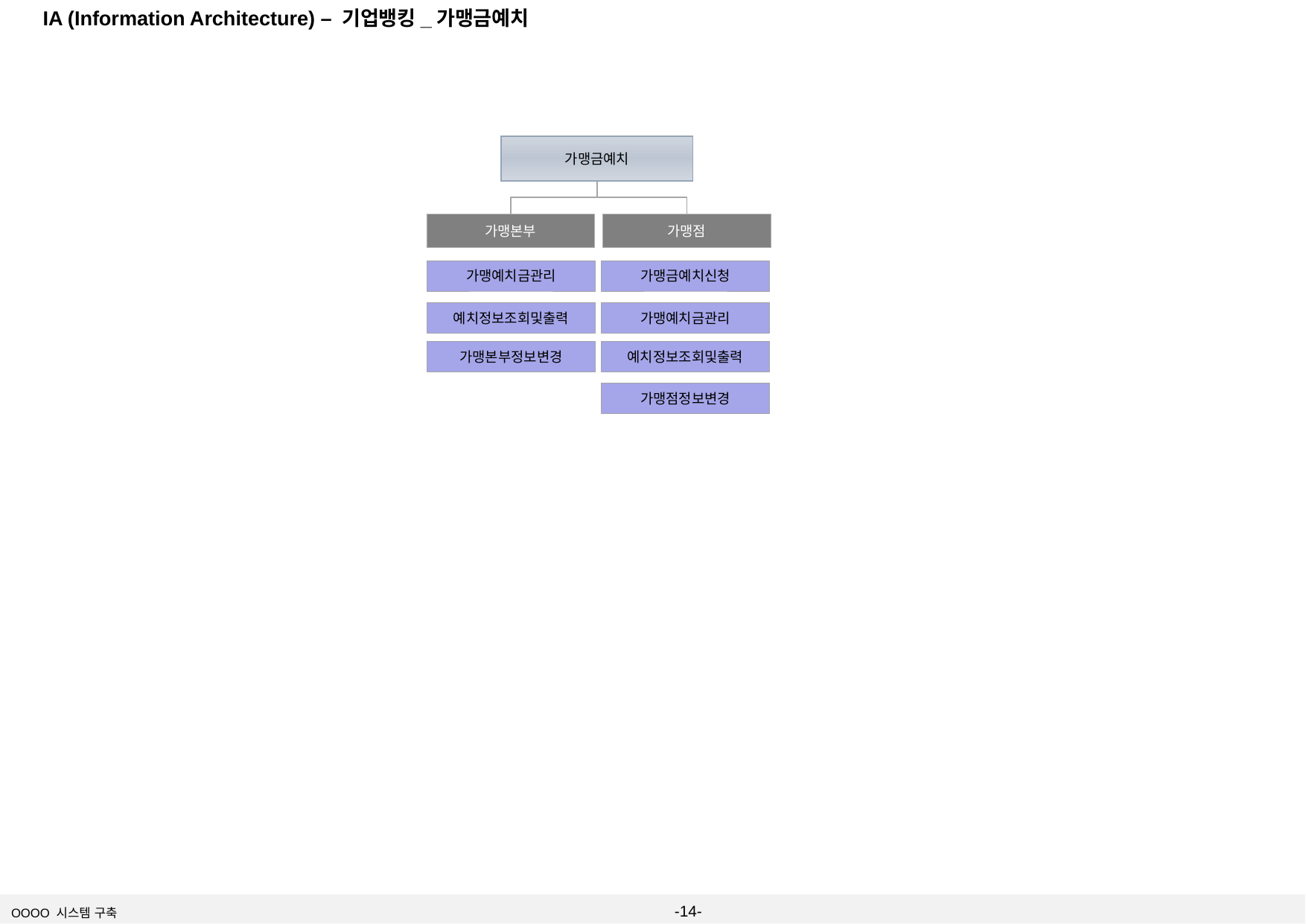

IA (Information Architecture) – 기업뱅킹_가맹금예치
가맹금예치
가맹본부
가맹점
가맹예치금관리
가맹금예치신청
예치정보조회및출력
가맹예치금관리
가맹본부정보변경
예치정보조회및출력
가맹점정보변경